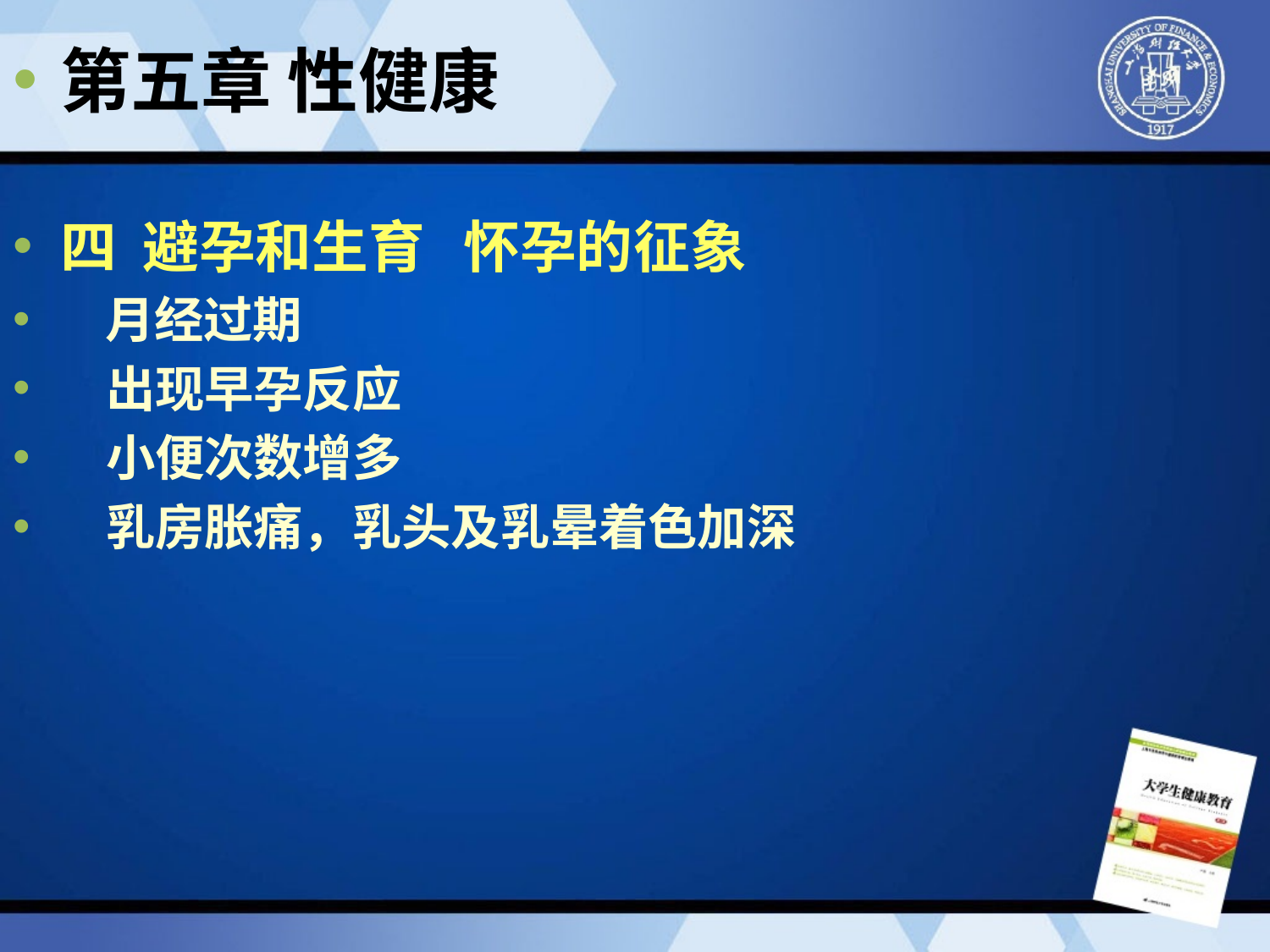

第五章 性健康

四  避孕和生育   怀孕的征象
   月经过期
   出现早孕反应
   小便次数增多
   乳房胀痛，乳头及乳晕着色加深